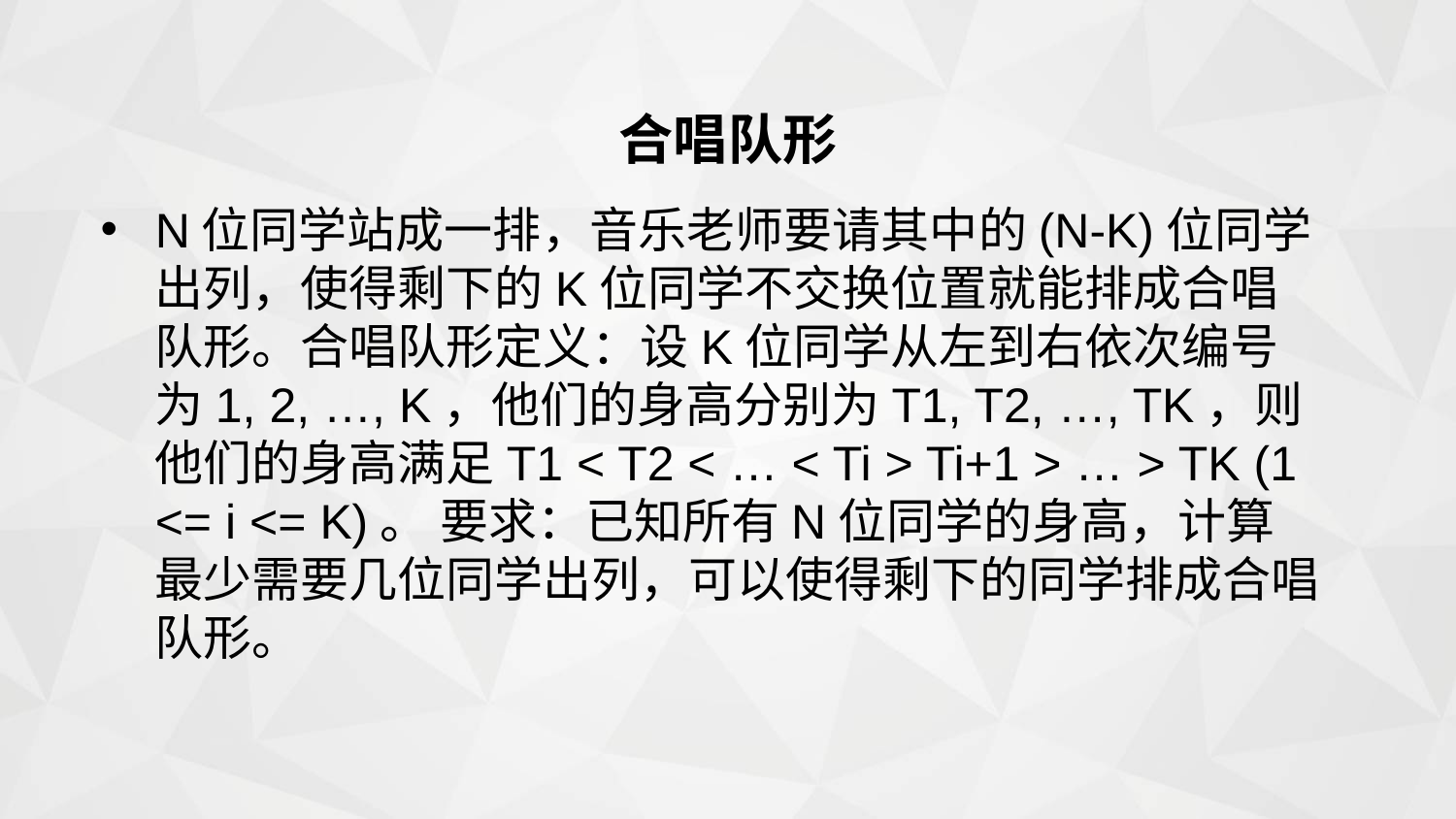

# 合唱队形
N位同学站成一排，音乐老师要请其中的(N-K)位同学出列，使得剩下的K位同学不交换位置就能排成合唱队形。合唱队形定义：设K位同学从左到右依次编号为1, 2, …, K，他们的身高分别为T1, T2, …, TK，则他们的身高满足T1 < T2 < … < Ti > Ti+1 > … > TK (1 <= i <= K)。 要求：已知所有N位同学的身高，计算最少需要几位同学出列，可以使得剩下的同学排成合唱队形。